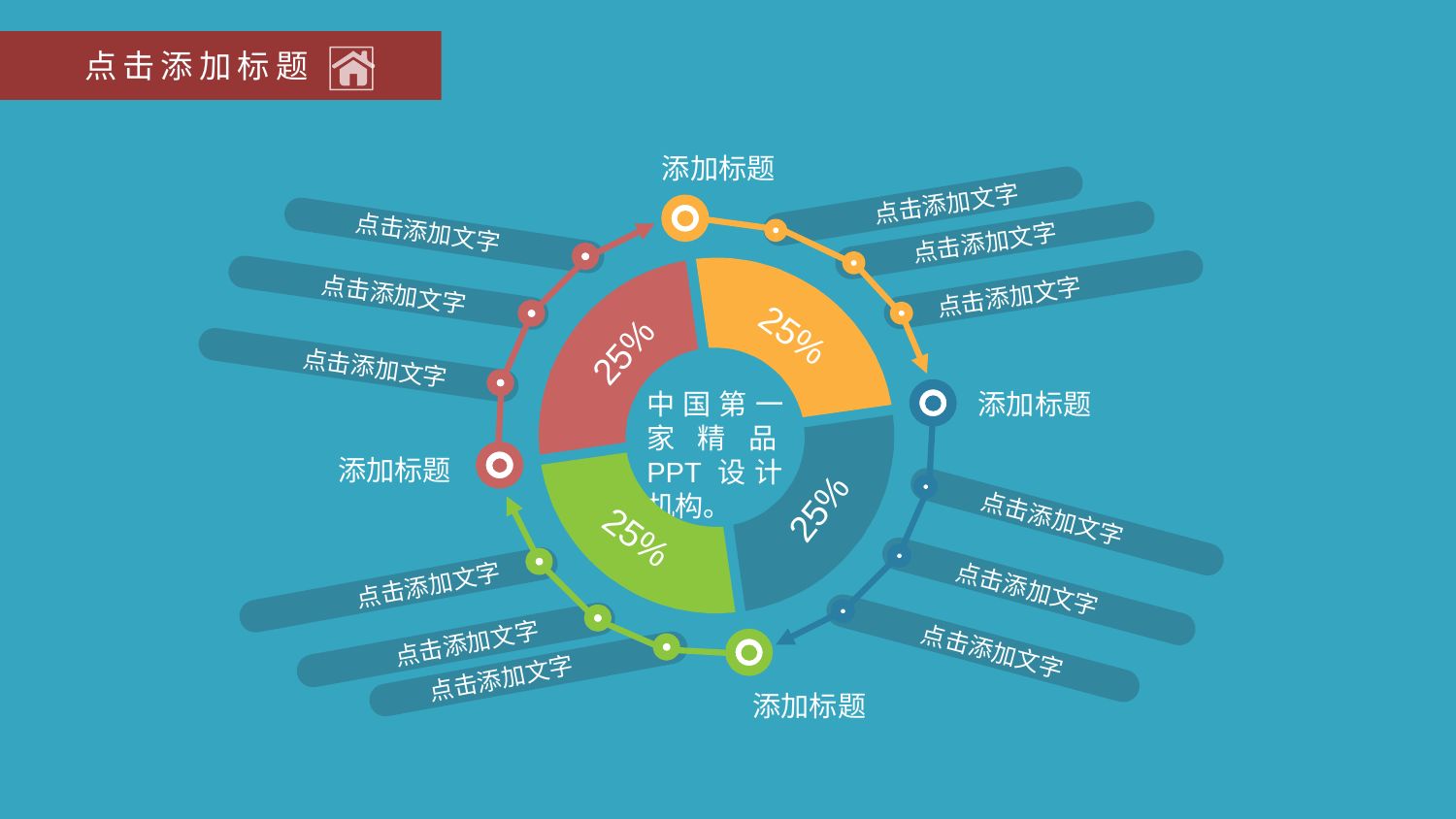

点击添加标题

添加标题
点击添加文字

点击添加文字

点击添加文字

25%

25%
点击添加文字

点击添加文字

点击添加文字

中国第一家精品PPT设计机构。
添加标题

25%
添加标题

25%

点击添加文字

点击添加文字

点击添加文字

点击添加文字

点击添加文字

点击添加文字

添加标题